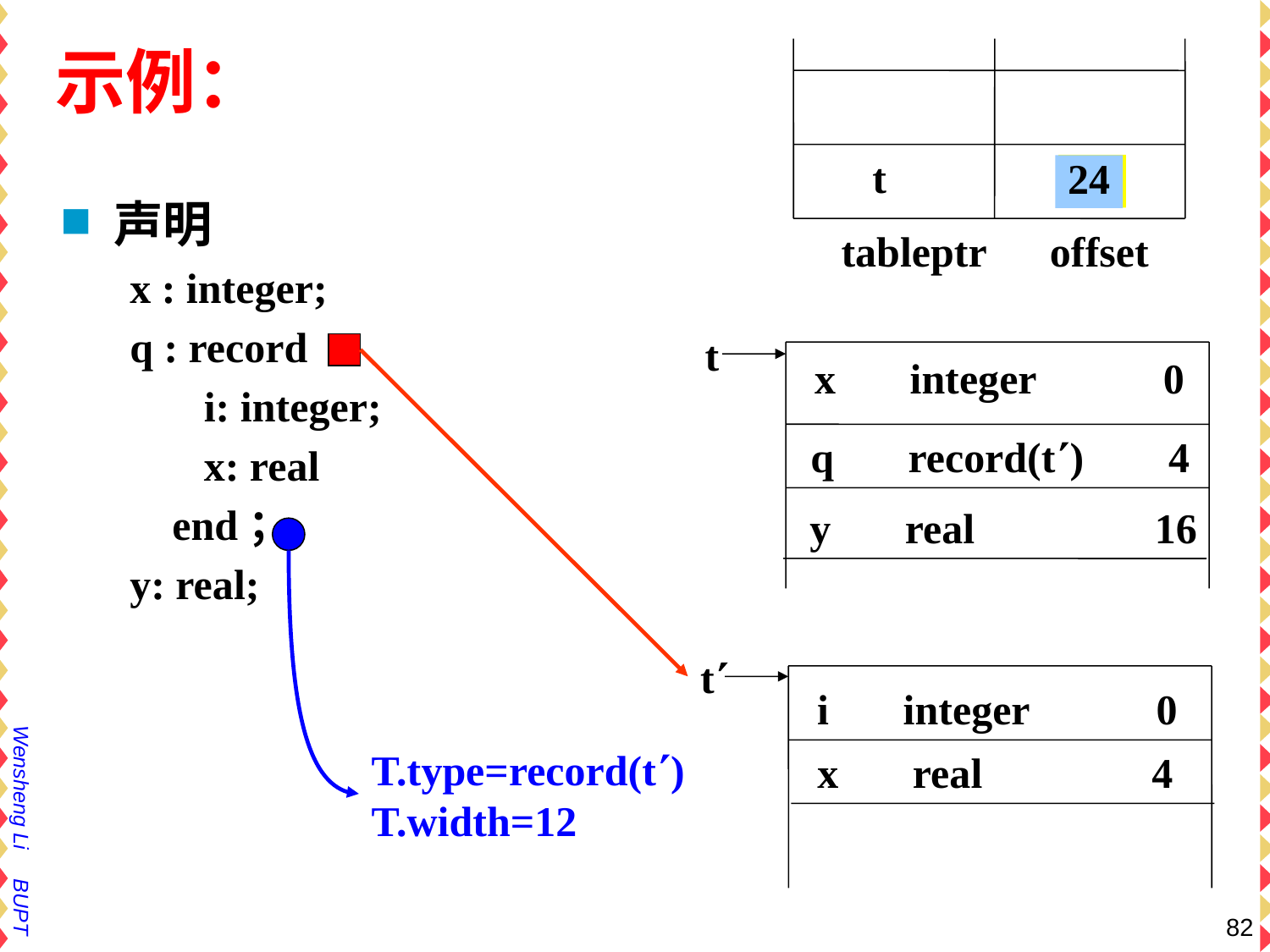

# 示例：

t                   4
tableptr      offset

t′                 0
12
4

16
24
声明
x : integer;
q : record
       i: integer;
       x: real
    end；
y: real;
t

x       integer            0

q       record(t′)        4

y       real                 16

t′

i       integer            0
T.type=record(t′)
T.width=12
x       real                4

82